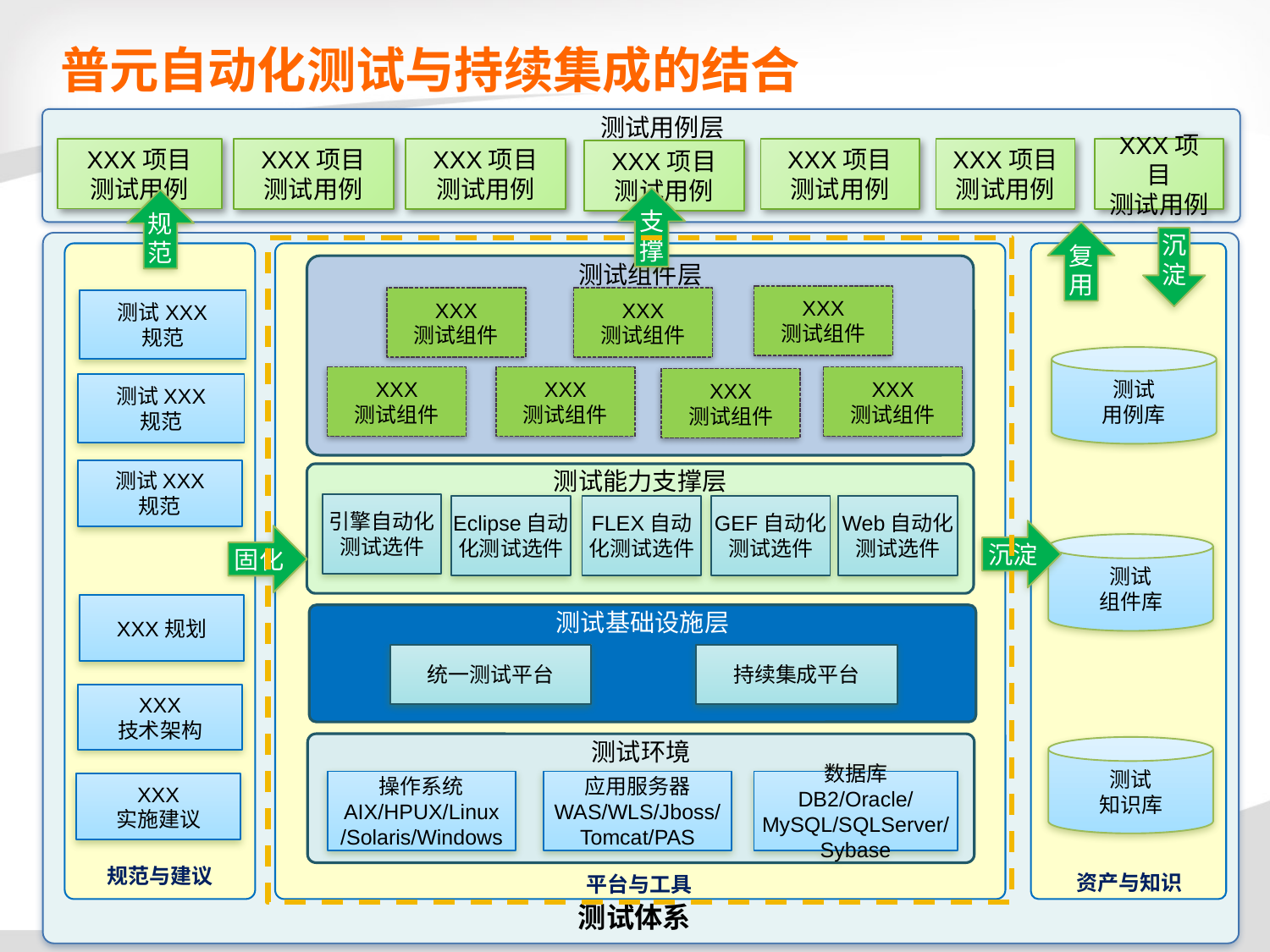

# 普元自动化测试与持续集成的结合
测试用例层

XXX项目
测试用例
XXX项目
测试用例
XXX项目
测试用例
XXX项目
测试用例
XXX项目测试用例
XXX项目
测试用例
XXX项目
测试用例
支撑
规
范
复用
沉淀
测试体系

测试组件层
XXX
测试组件
XXX
测试组件
XXX
测试组件
测试XXX
规范
测试
用例库
XXX
测试组件
XXX
测试组件
XXX
测试组件
XXX
测试组件
测试XXX
规范
测试XXX
规范
测试能力支撑层
引擎自动化测试选件
Eclipse自动化测试选件
FLEX自动化测试选件
GEF自动化测试选件
Web自动化测试选件
沉淀
固化
测试
组件库
XXX规划
测试基础设施层
统一测试平台
持续集成平台
XXX
技术架构
测试环境
测试
知识库
操作系统
AIX/HPUX/Linux
/Solaris/Windows
应用服务器
WAS/WLS/Jboss/
Tomcat/PAS
数据库
DB2/Oracle/MySQL/SQLServer/Sybase
XXX
实施建议
方法与规范
规范与建议
资产与知识
平台与工具
18